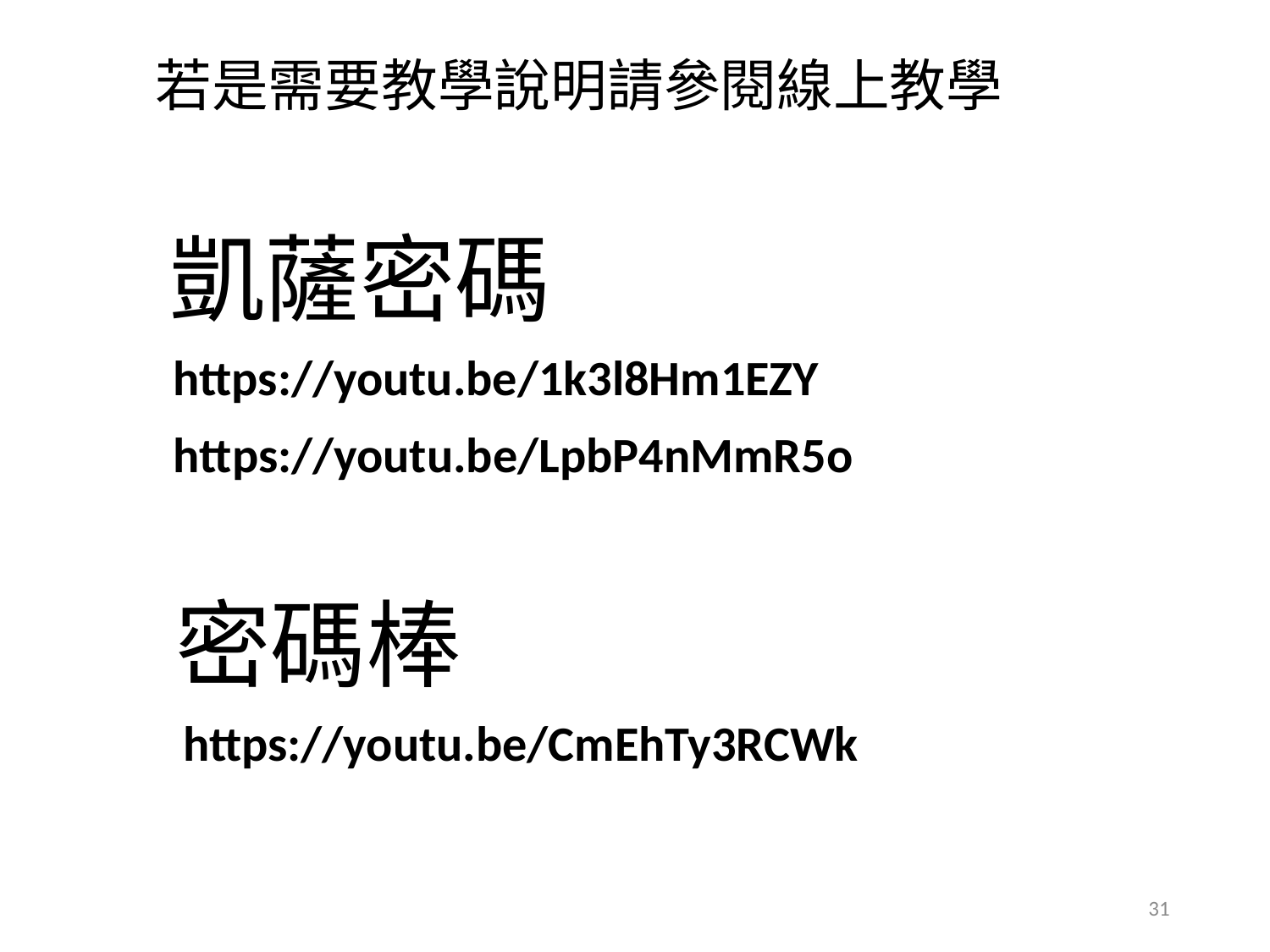

若是需要教學說明請參閱線上教學
凱薩密碼
https://youtu.be/1k3l8Hm1EZY
https://youtu.be/LpbP4nMmR5o
密碼棒
https://youtu.be/CmEhTy3RCWk
31